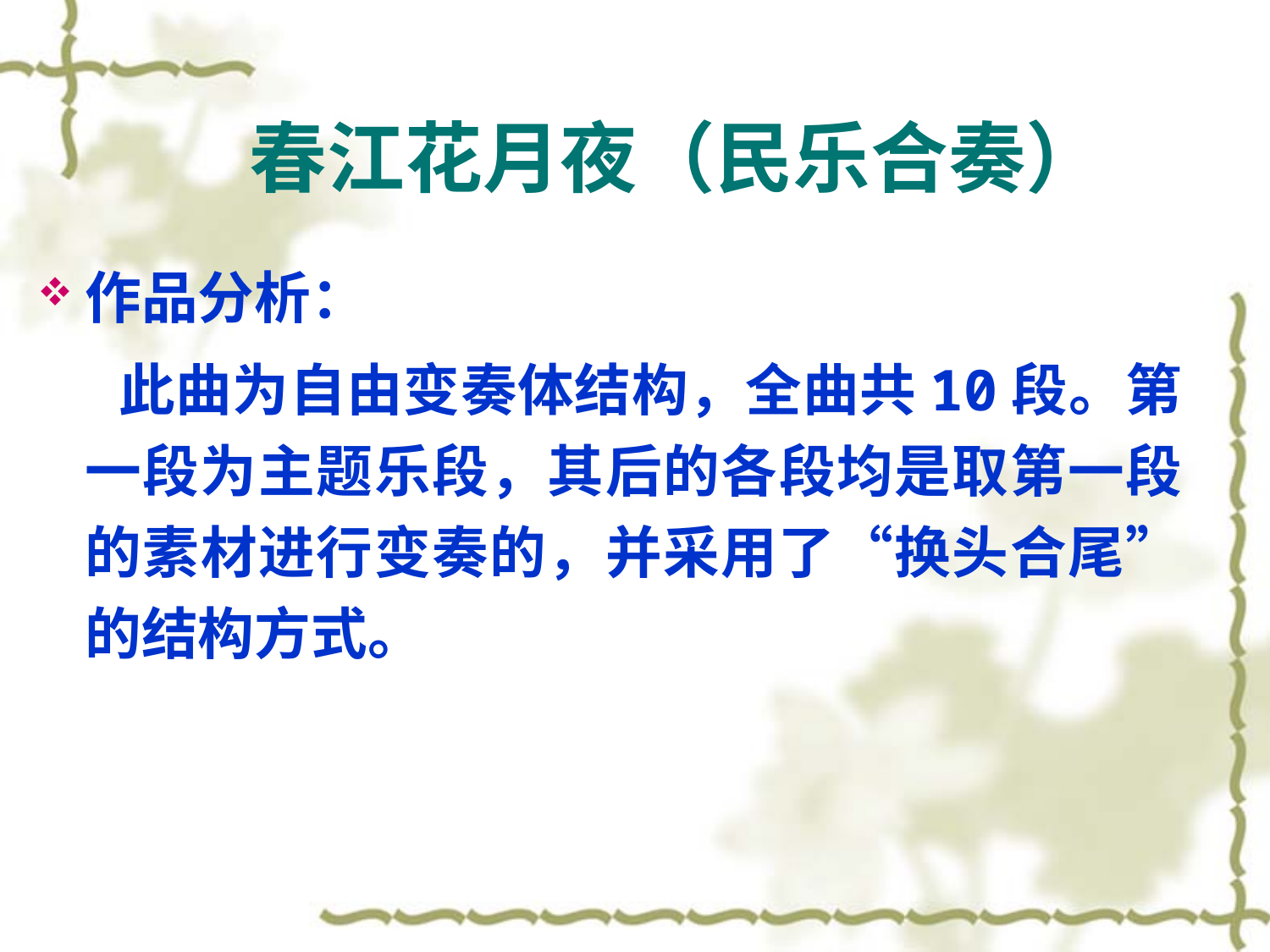

# 春江花月夜（民乐合奏）
作品分析：
     此曲为自由变奏体结构，全曲共10段。第一段为主题乐段，其后的各段均是取第一段的素材进行变奏的，并采用了“换头合尾”的结构方式。